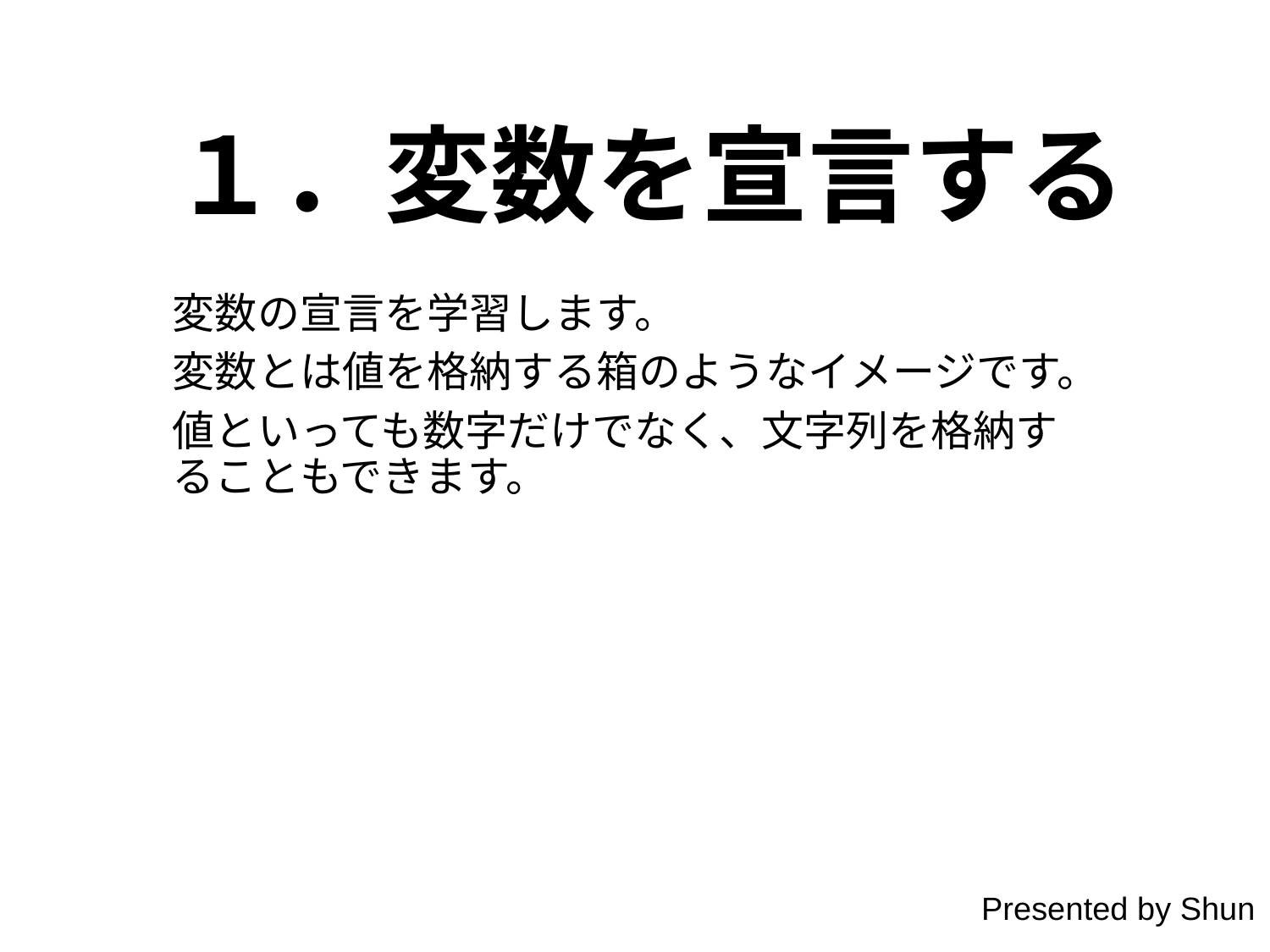

# １．変数を宣言する
変数の宣言を学習します。
変数とは値を格納する箱のようなイメージです。
値といっても数字だけでなく、文字列を格納することもできます。
Presented by Shun